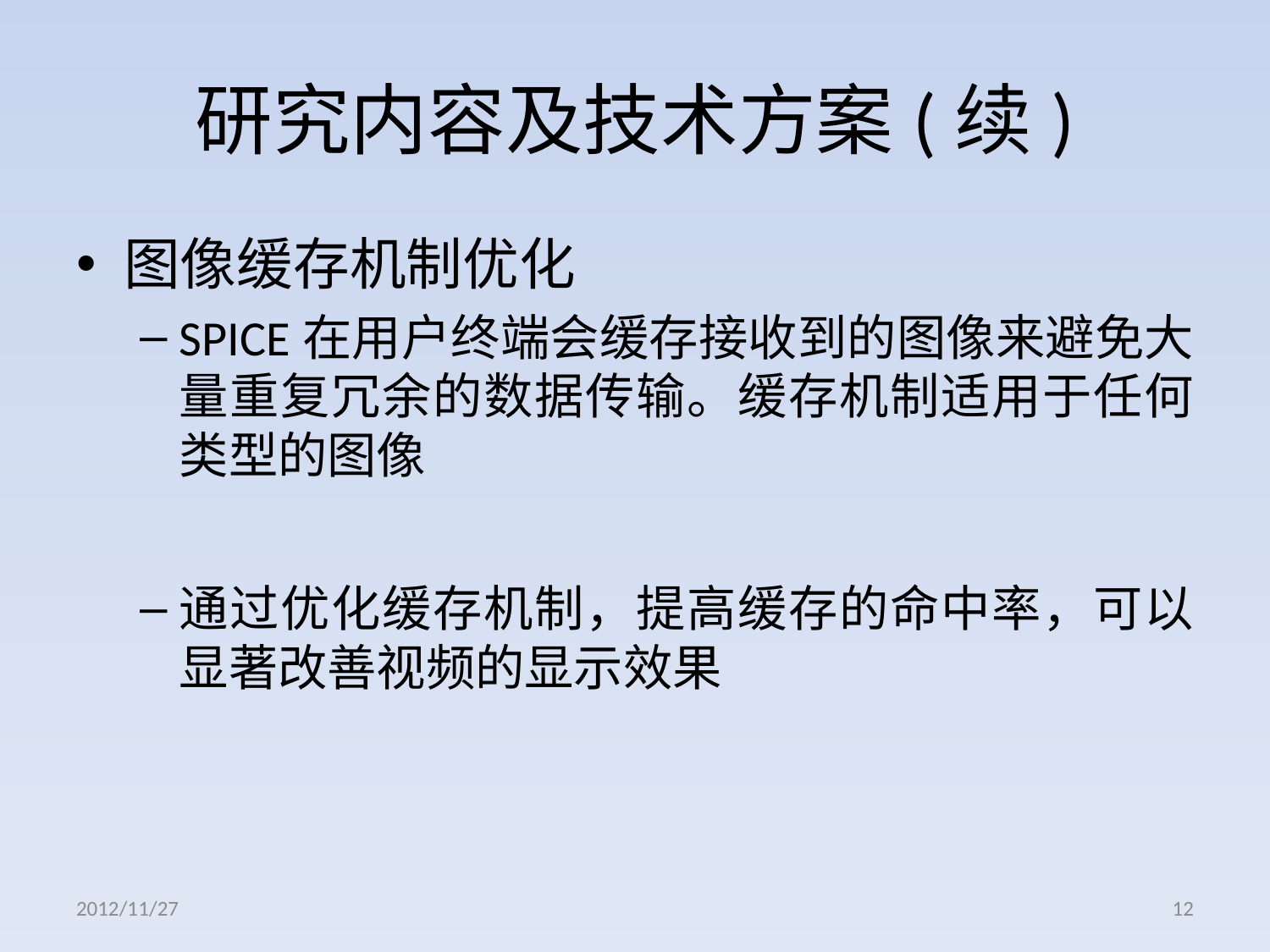

# 研究内容及技术方案(续)
图像缓存机制优化
SPICE在用户终端会缓存接收到的图像来避免大量重复冗余的数据传输。缓存机制适用于任何类型的图像

通过优化缓存机制，提高缓存的命中率，可以显著改善视频的显示效果
2012/11/27
12